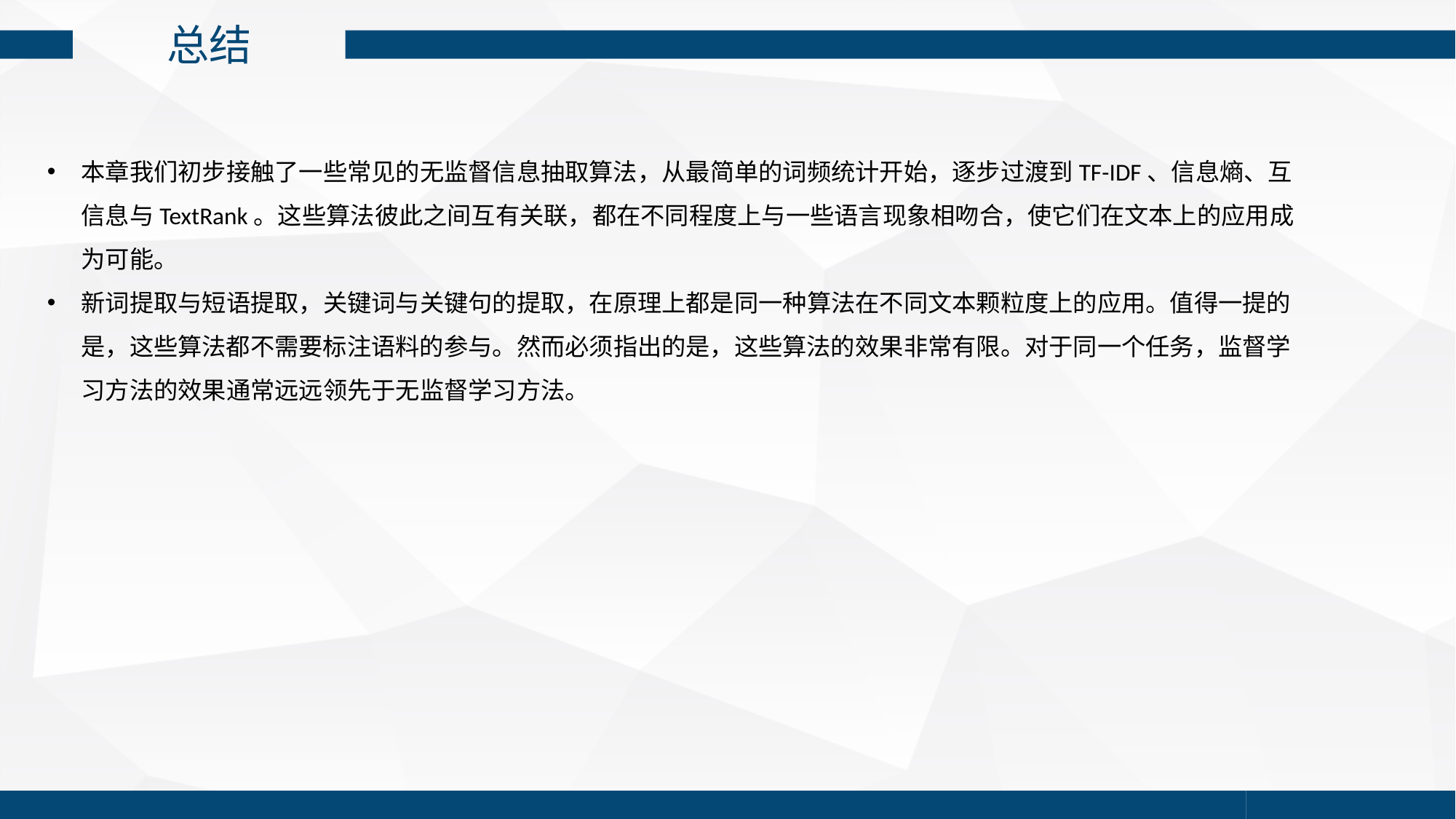

总结

本章我们初步接触了一些常见的无监督信息抽取算法，从最简单的词频统计开始，逐步过渡到TF-IDF、信息熵、互信息与TextRank。这些算法彼此之间互有关联，都在不同程度上与一些语言现象相吻合，使它们在文本上的应用成为可能。
新词提取与短语提取，关键词与关键句的提取，在原理上都是同一种算法在不同文本颗粒度上的应用。值得一提的是，这些算法都不需要标注语料的参与。然而必须指出的是，这些算法的效果非常有限。对于同一个任务，监督学习方法的效果通常远远领先于无监督学习方法。